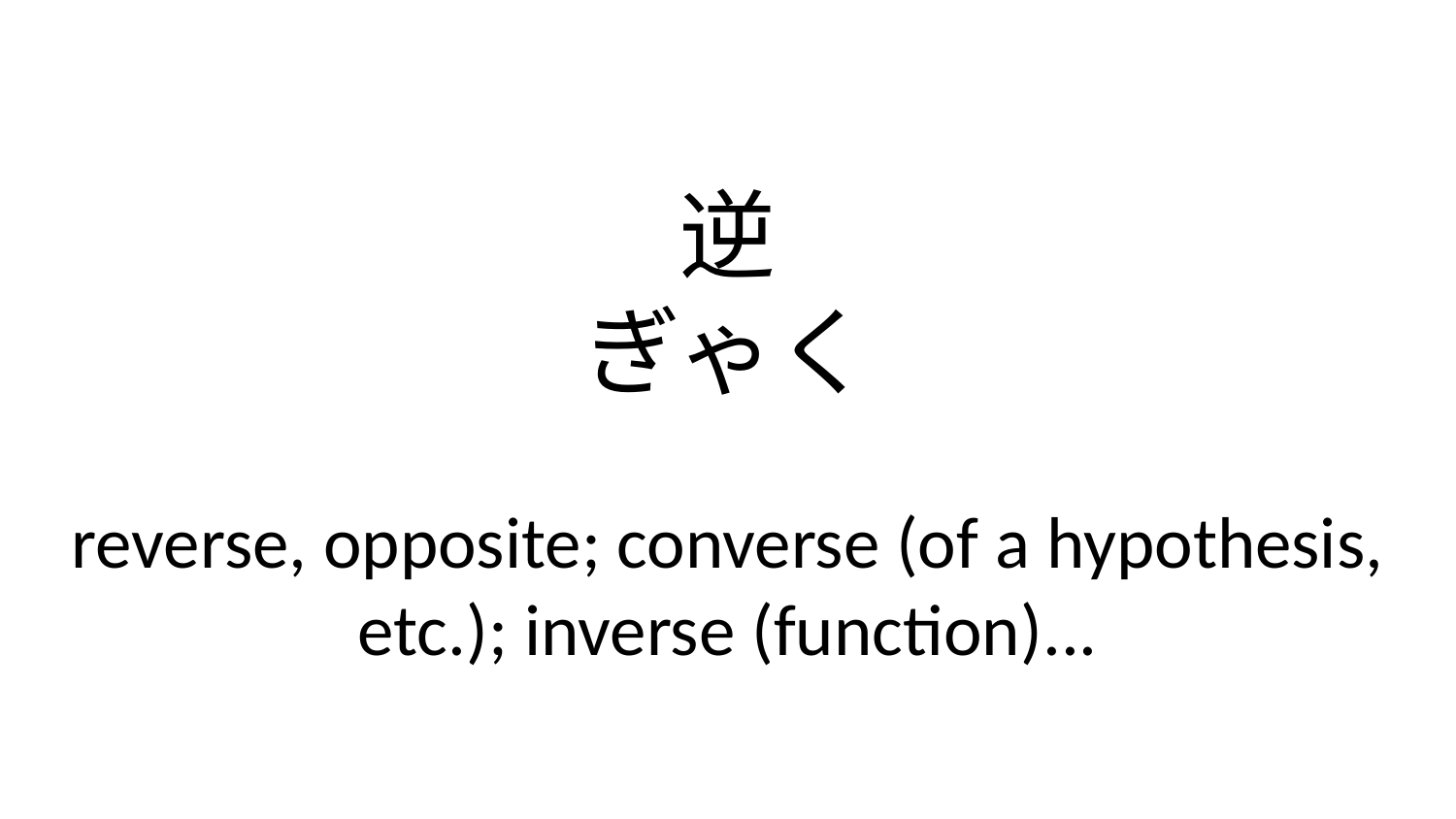

逆
ぎゃく
reverse, opposite; converse (of a hypothesis, etc.); inverse (function)...